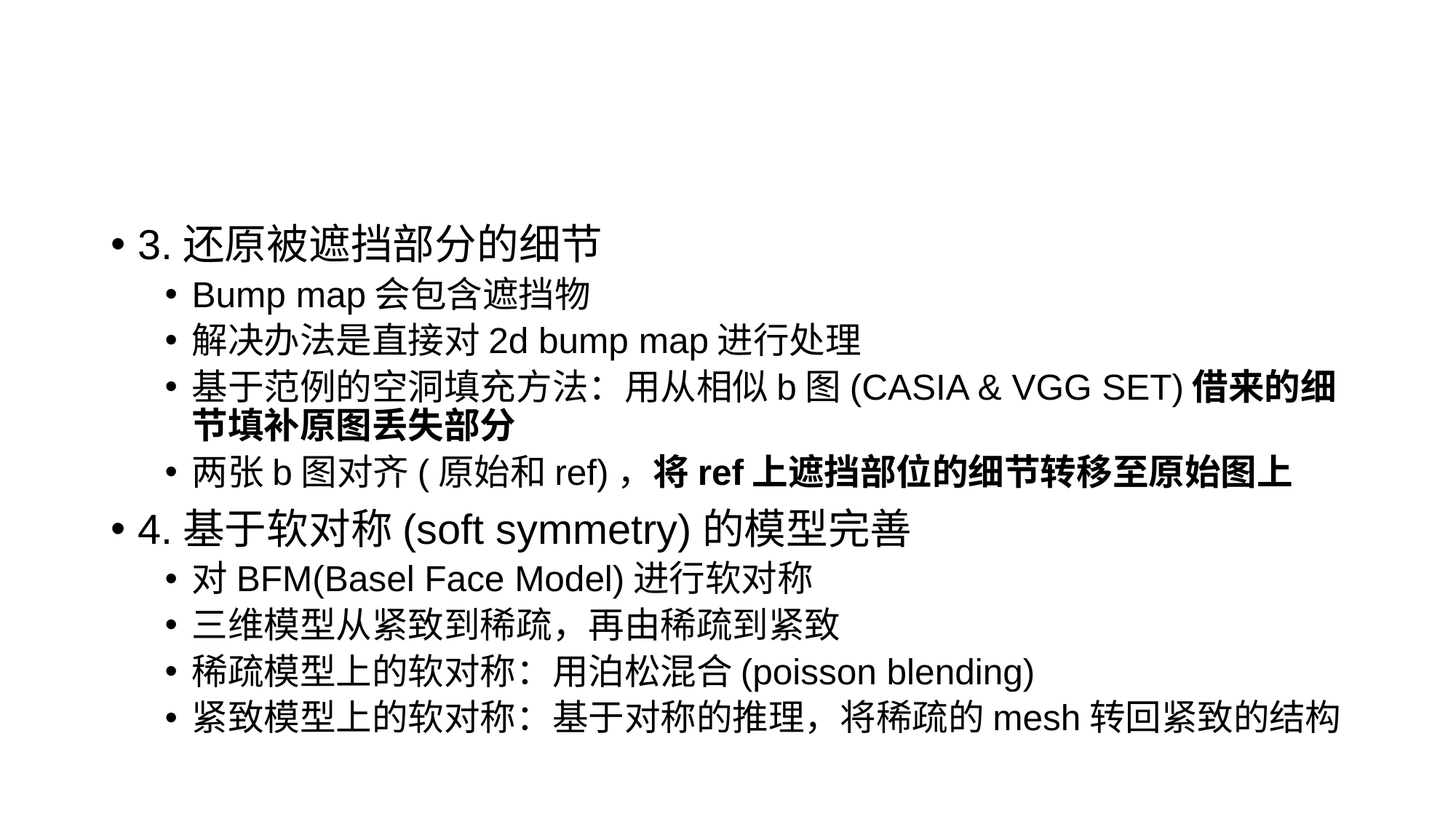

#
3.还原被遮挡部分的细节
Bump map会包含遮挡物
解决办法是直接对2d bump map进行处理
基于范例的空洞填充方法：用从相似b图(CASIA & VGG SET)借来的细节填补原图丢失部分
两张b图对齐(原始和ref)，将ref上遮挡部位的细节转移至原始图上
4.基于软对称(soft symmetry)的模型完善
对BFM(Basel Face Model)进行软对称
三维模型从紧致到稀疏，再由稀疏到紧致
稀疏模型上的软对称：用泊松混合(poisson blending)
紧致模型上的软对称：基于对称的推理，将稀疏的mesh转回紧致的结构